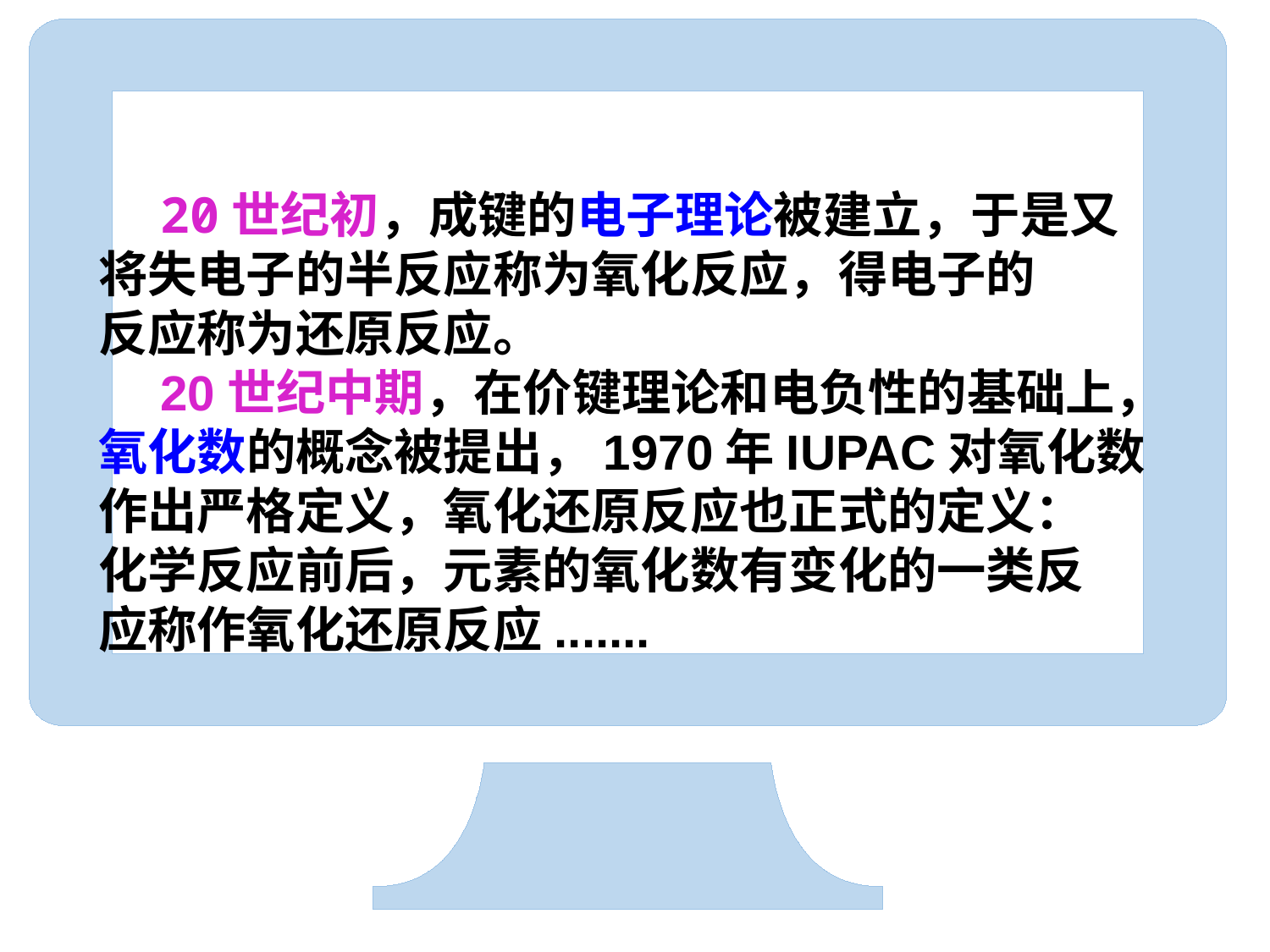

20世纪初，成键的电子理论被建立，于是又
    将失电子的半反应称为氧化反应，得电子的
    反应称为还原反应。
    20世纪中期，在价键理论和电负性的基础上，
    氧化数的概念被提出，1970年IUPAC对氧化数
    作出严格定义，氧化还原反应也正式的定义：
    化学反应前后，元素的氧化数有变化的一类反
    应称作氧化还原反应.......